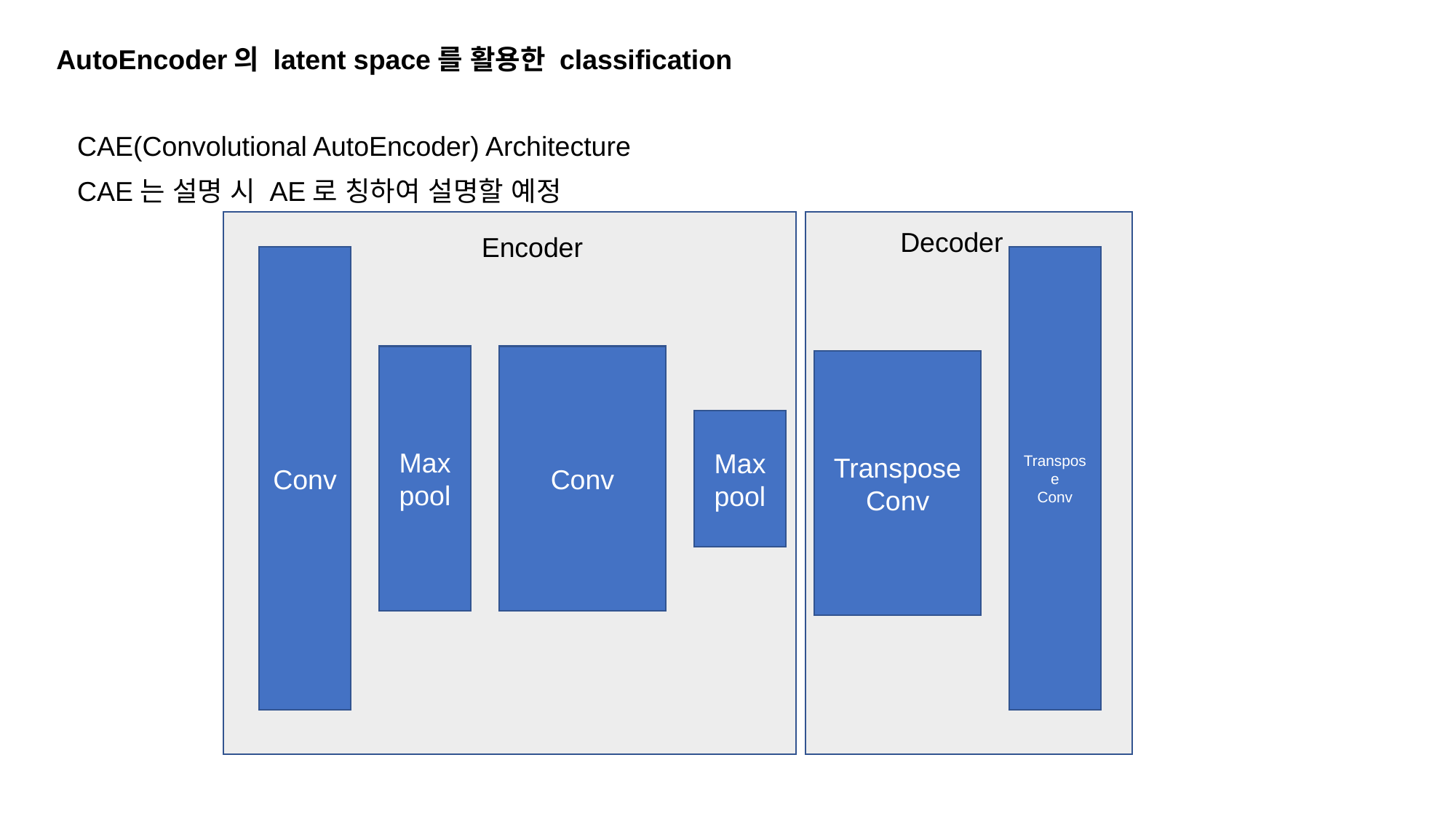

AutoEncoder의 latent space를 활용한 classification
CAE(Convolutional AutoEncoder) Architecture
CAE는 설명 시 AE로 칭하여 설명할 예정

Decoder
Encoder
Transpose
Conv
Conv
Max pool
Conv
Transpose
Conv
Max pool